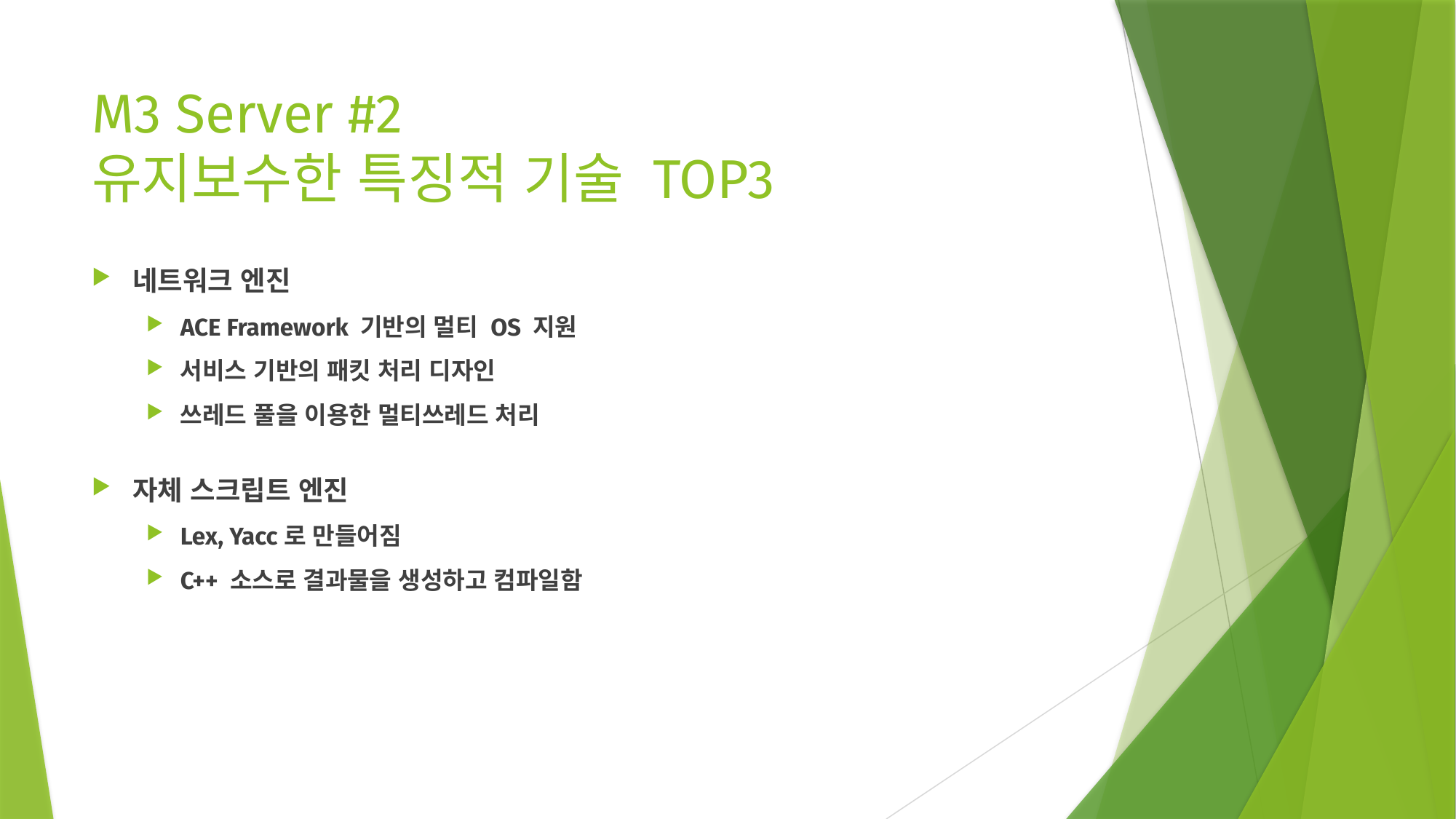

# M3 Server #2 유지보수한 특징적 기술 TOP3
네트워크 엔진
ACE Framework 기반의 멀티 OS 지원
서비스 기반의 패킷 처리 디자인
쓰레드 풀을 이용한 멀티쓰레드 처리
자체 스크립트 엔진
Lex, Yacc로 만들어짐
C++ 소스로 결과물을 생성하고 컴파일함